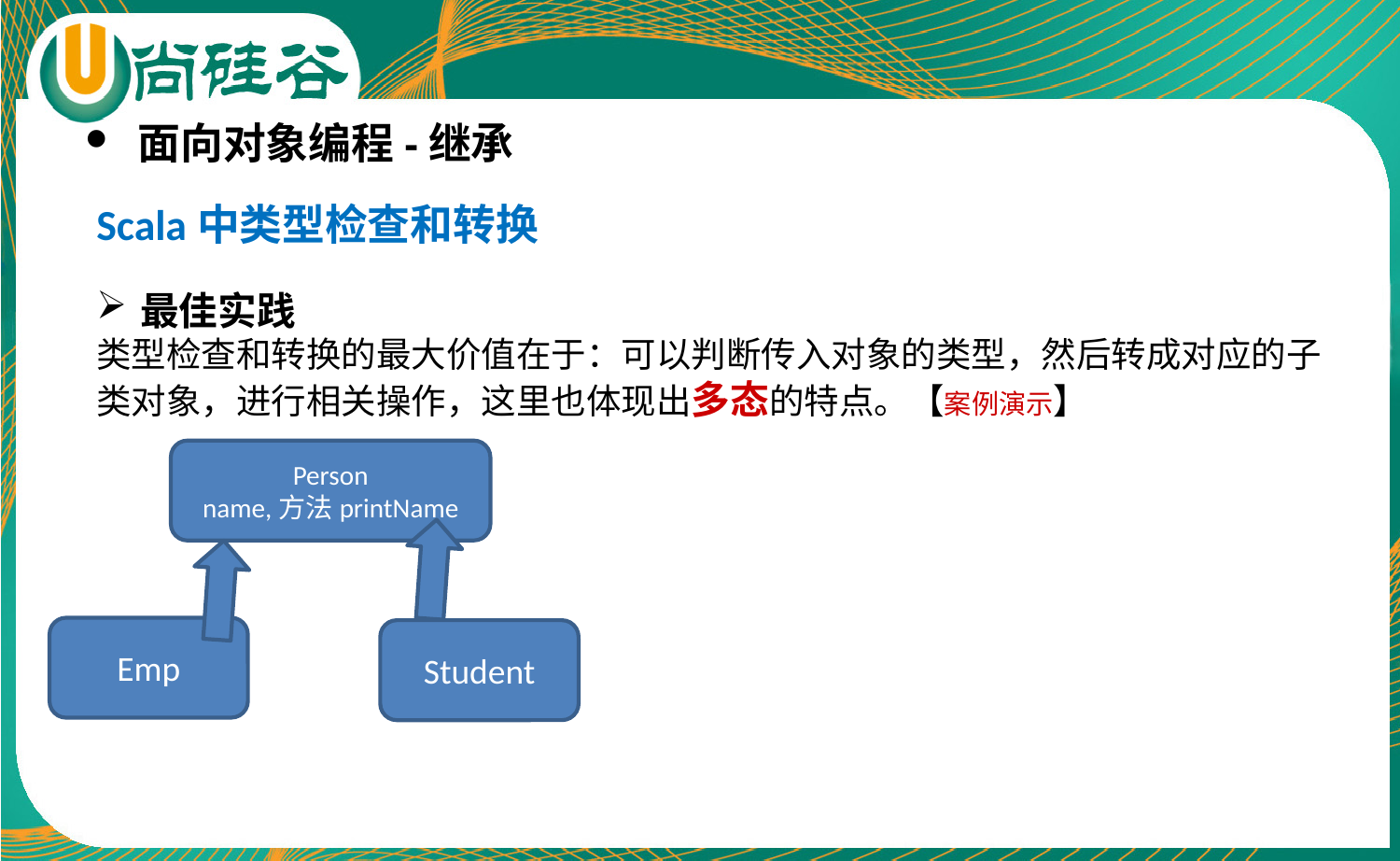

面向对象编程-继承

Scala中类型检查和转换

最佳实践
类型检查和转换的最大价值在于：可以判断传入对象的类型，然后转成对应的子类对象，进行相关操作，这里也体现出多态的特点。【案例演示】

Person
name,方法printName

Emp
Student